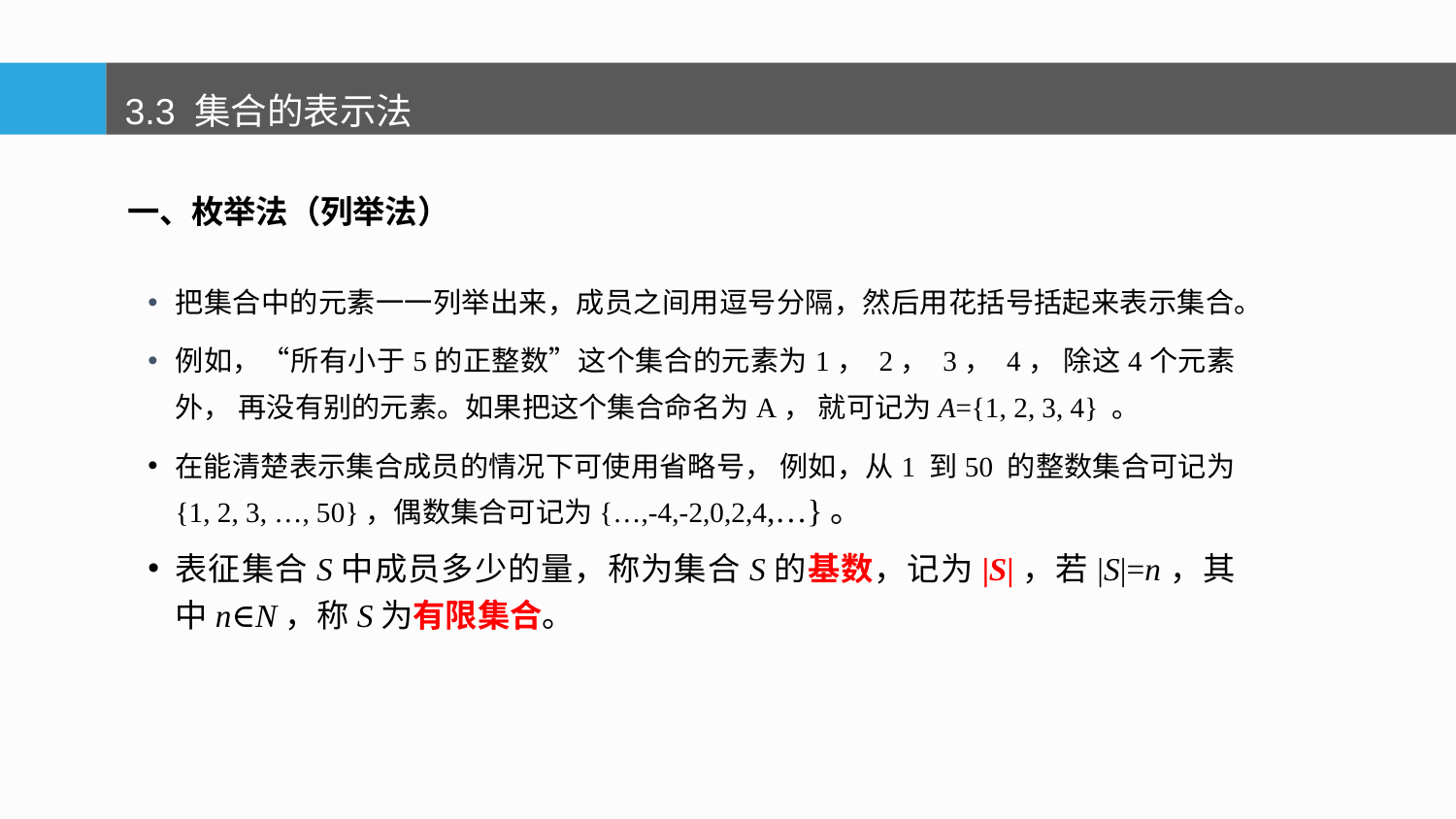

3.3 集合的表示法

一、枚举法（列举法）
把集合中的元素一一列举出来，成员之间用逗号分隔，然后用花括号括起来表示集合。
例如，“所有小于5的正整数”这个集合的元素为1， 2， 3， 4， 除这4个元素外， 再没有别的元素。如果把这个集合命名为A， 就可记为A={1, 2, 3, 4} 。
在能清楚表示集合成员的情况下可使用省略号， 例如，从1 到50 的整数集合可记为
{1, 2, 3, …, 50}，偶数集合可记为{…,-4,-2,0,2,4,…}。
表征集合S中成员多少的量，称为集合S的基数，记为|S|，若|S|=n，其中n∈N，称S为有限集合。